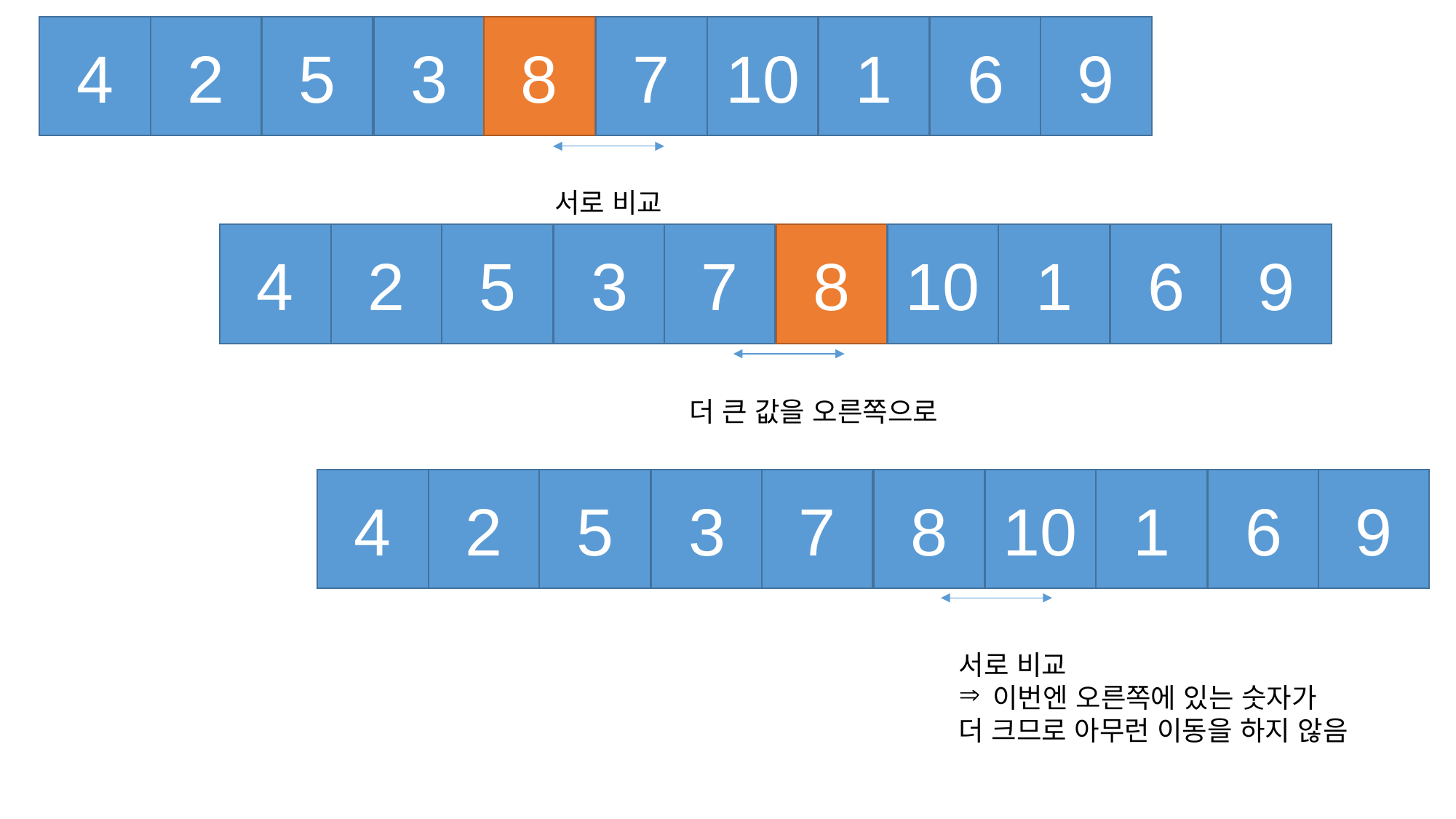

8
9
5
3
1
6
2
10
4
7
서로 비교
7
9
5
3
1
6
2
10
4
8
더 큰 값을 오른쪽으로
7
9
5
3
1
6
2
10
4
8
서로 비교
이번엔 오른쪽에 있는 숫자가
더 크므로 아무런 이동을 하지 않음